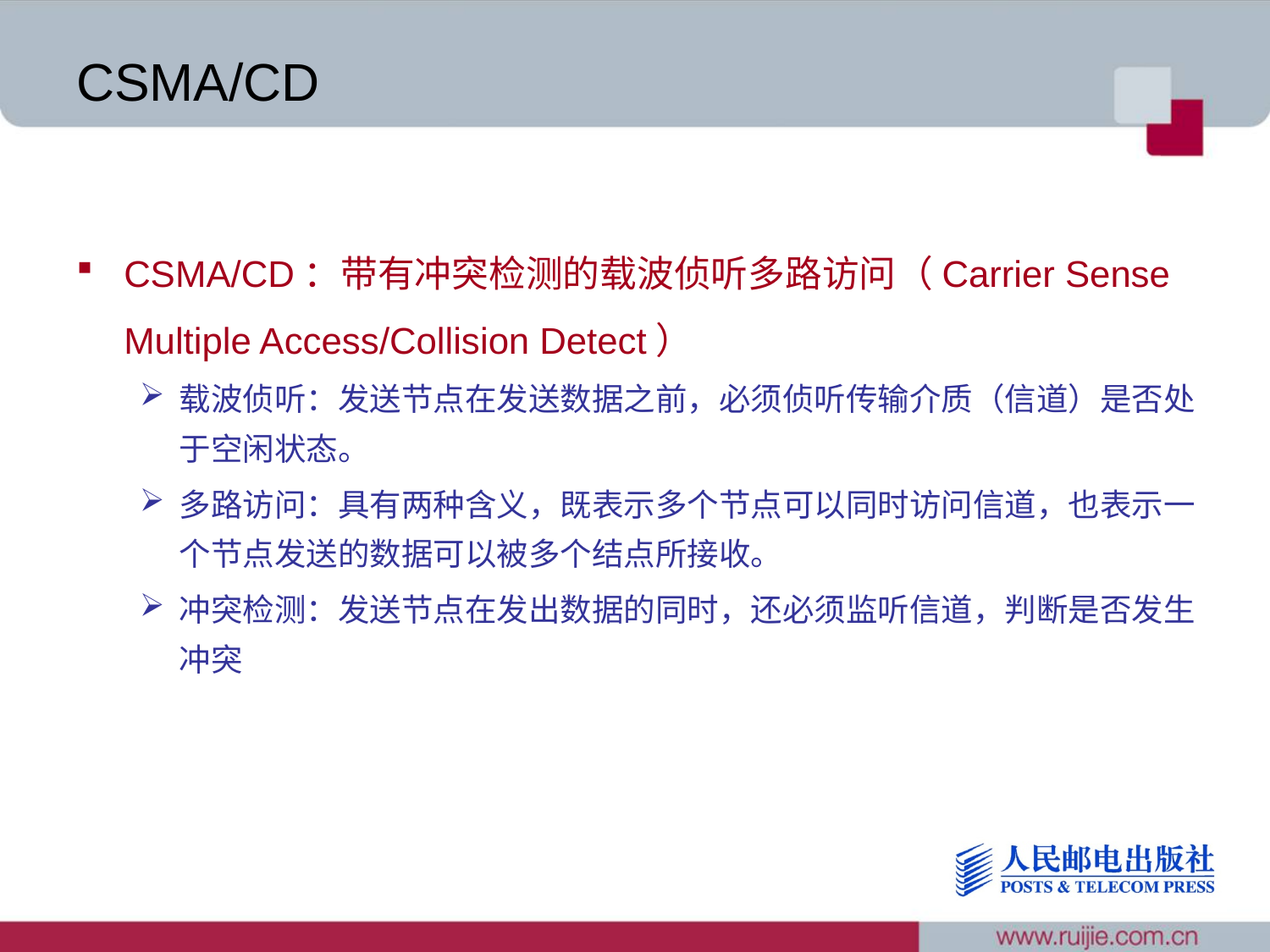

# CSMA/CD
CSMA/CD：带有冲突检测的载波侦听多路访问（Carrier Sense Multiple Access/Collision Detect）
载波侦听：发送节点在发送数据之前，必须侦听传输介质（信道）是否处于空闲状态。
多路访问：具有两种含义，既表示多个节点可以同时访问信道，也表示一个节点发送的数据可以被多个结点所接收。
冲突检测：发送节点在发出数据的同时，还必须监听信道，判断是否发生冲突